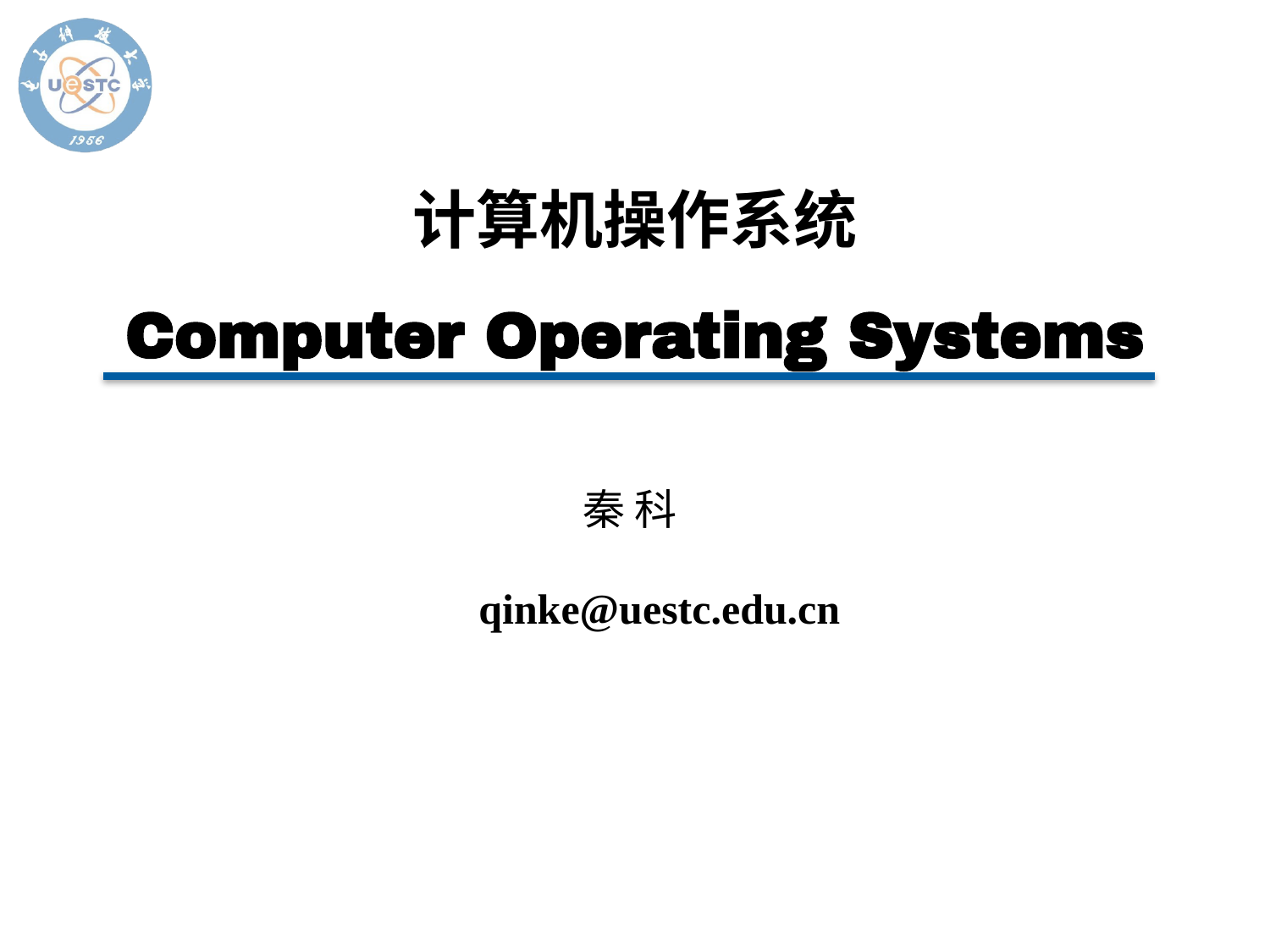

计算机操作系统
Computer Operating Systems
秦 科

qinke@uestc.edu.cn